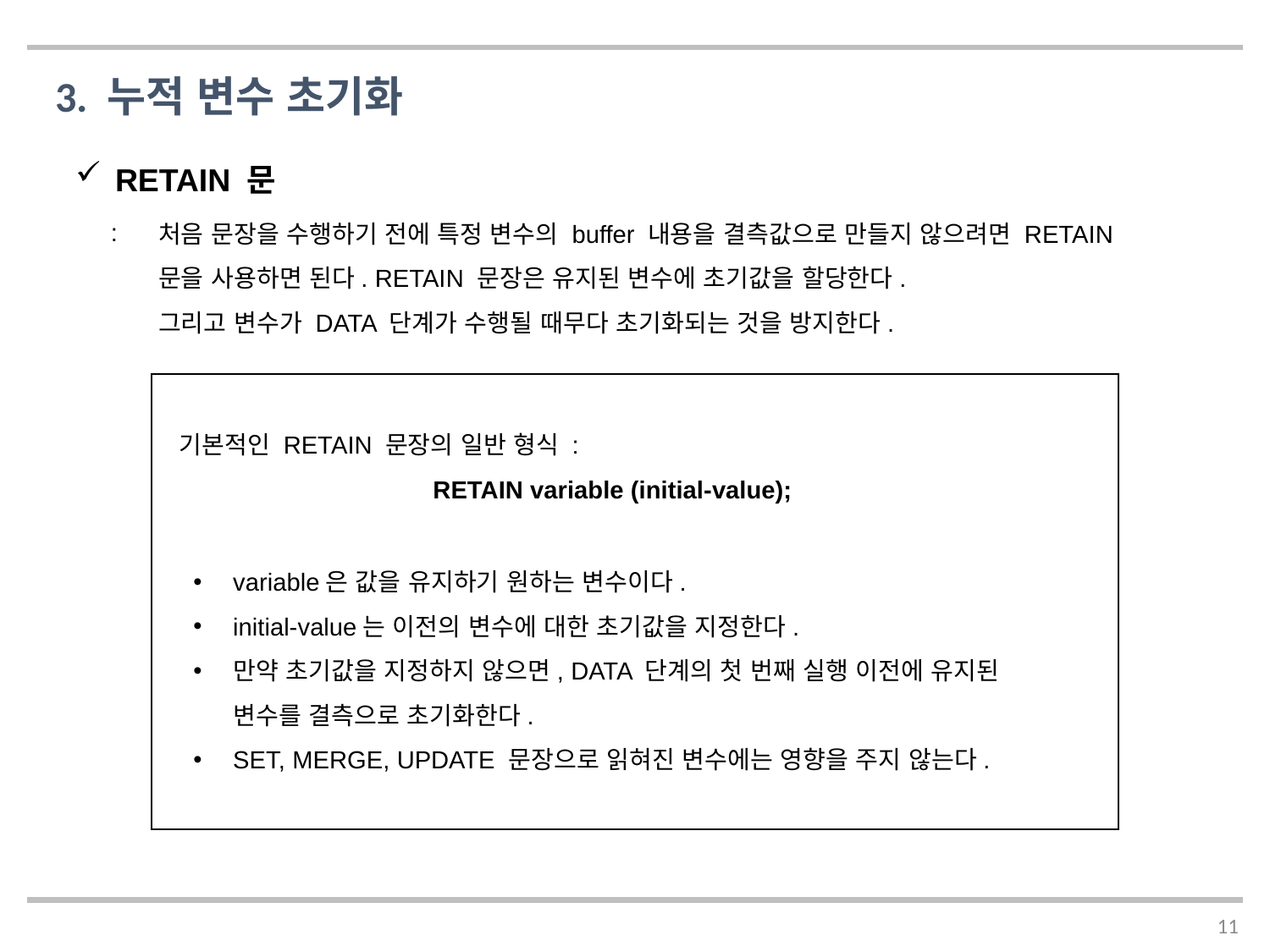

3. 누적 변수 초기화
RETAIN 문
처음 문장을 수행하기 전에 특정 변수의 buffer 내용을 결측값으로 만들지 않으려면 RETAIN 문을 사용하면 된다. RETAIN 문장은 유지된 변수에 초기값을 할당한다.
그리고 변수가 DATA 단계가 수행될 때무다 초기화되는 것을 방지한다.

기본적인 RETAIN 문장의 일반 형식 :
		RETAIN variable (initial-value);
variable은 값을 유지하기 원하는 변수이다.
initial-value는 이전의 변수에 대한 초기값을 지정한다.
만약 초기값을 지정하지 않으면, DATA 단계의 첫 번째 실행 이전에 유지된 변수를 결측으로 초기화한다.
SET, MERGE, UPDATE 문장으로 읽혀진 변수에는 영향을 주지 않는다.